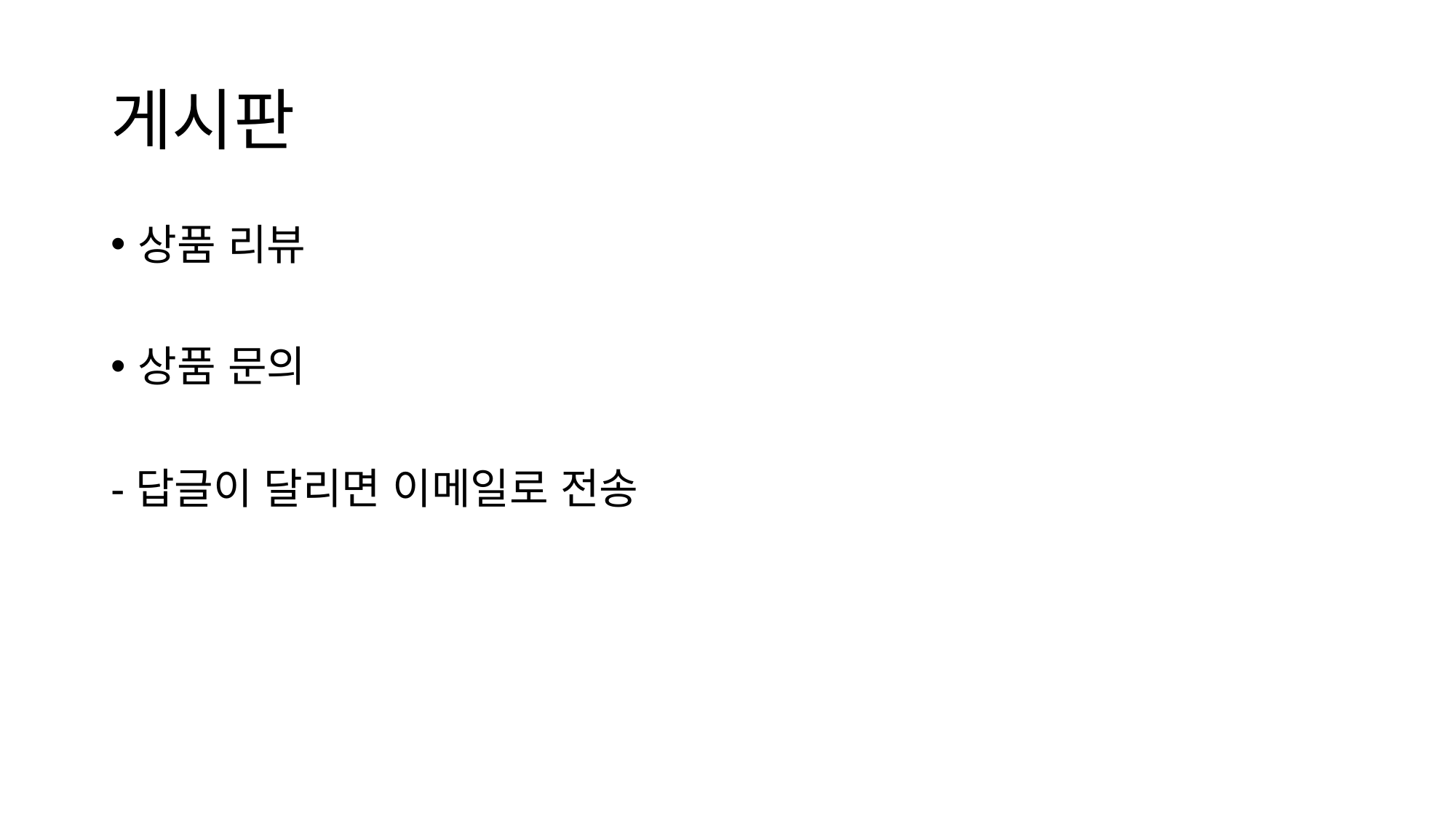

# 게시판
상품 리뷰

상품 문의

-답글이 달리면 이메일로 전송